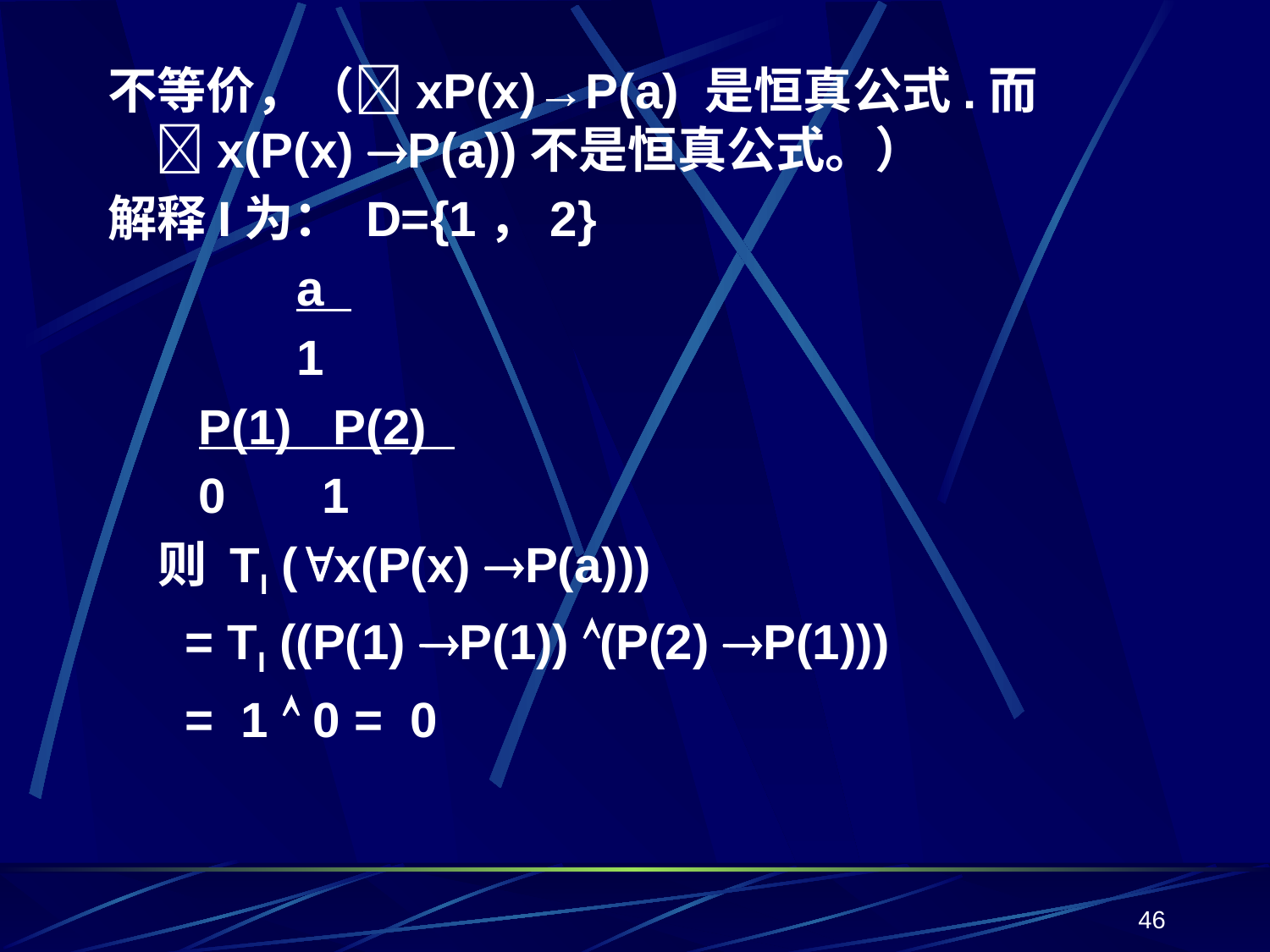

不等价，（∀xP(x)→P(a) 是恒真公式.而∀x(P(x) →P(a))不是恒真公式。）
解释I为： D={1，2}
 a
 1
   P(1)   P(2)
   0       1
则 TI (∀x(P(x) →P(a)))
  = TI ((P(1) →P(1)) ∧(P(2) →P(1)))
  =  1 ∧ 0 =  0

46